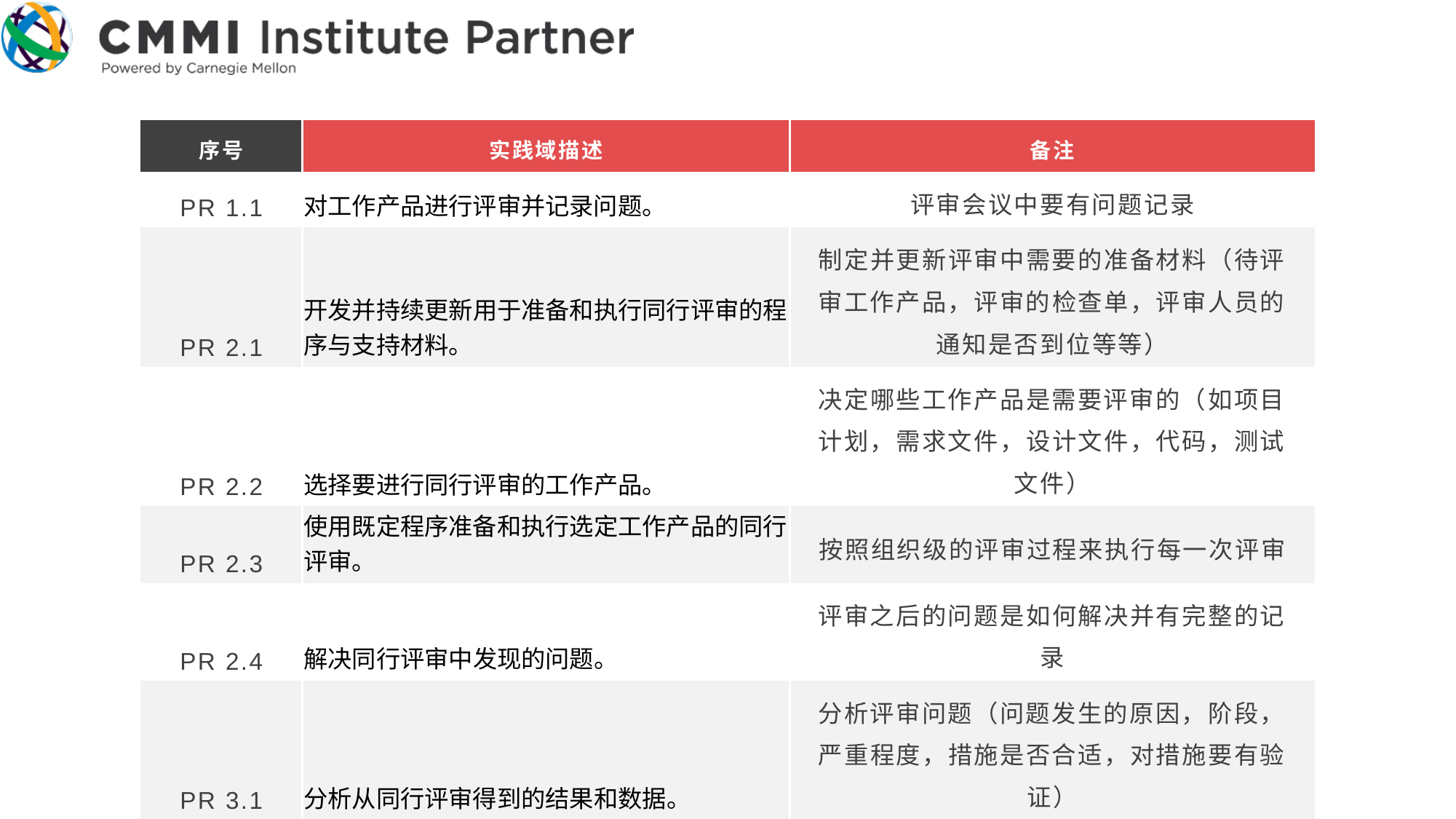

| 序号 | 实践域描述 | 备注 |
| --- | --- | --- |
| PR 1.1 | 对工作产品进行评审并记录问题。 | 评审会议中要有问题记录 |
| PR 2.1 | 开发并持续更新用于准备和执行同行评审的程序与支持材料。 | 制定并更新评审中需要的准备材料（待评审工作产品，评审的检查单，评审人员的通知是否到位等等） |
| PR 2.2 | 选择要进行同行评审的工作产品。 | 决定哪些工作产品是需要评审的（如项目计划，需求文件，设计文件，代码，测试文件） |
| PR 2.3 | 使用既定程序准备和执行选定工作产品的同行评审。 | 按照组织级的评审过程来执行每一次评审 |
| PR 2.4 | 解决同行评审中发现的问题。 | 评审之后的问题是如何解决并有完整的记录 |
| PR 3.1 | 分析从同行评审得到的结果和数据。 | 分析评审问题（问题发生的原因，阶段，严重程度，措施是否合适，对措施要有验证） |